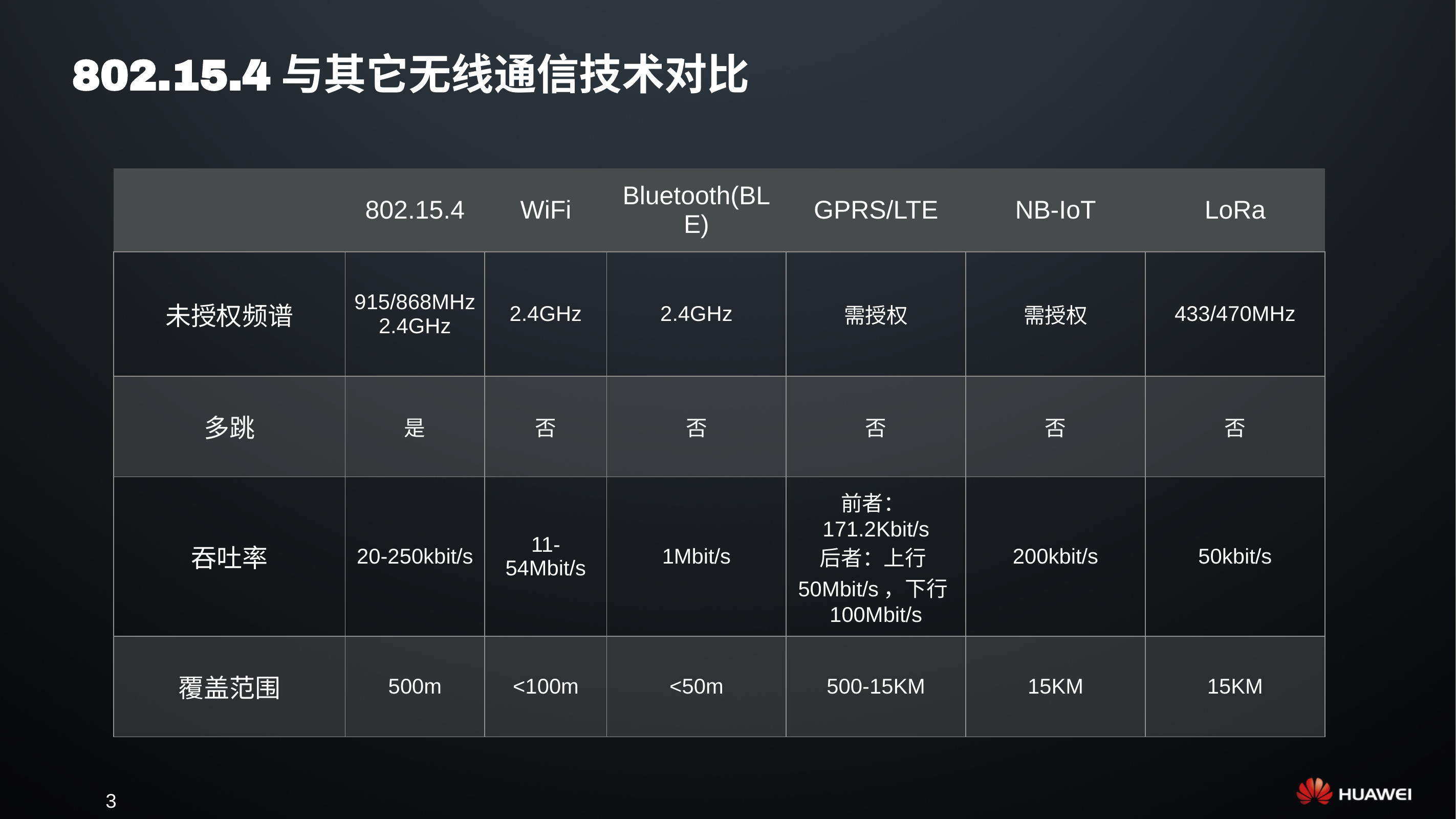

# 802.15.4与其它无线通信技术对比
|  | 802.15.4 | WiFi | Bluetooth(BLE) | GPRS/LTE | NB-IoT | LoRa |
| --- | --- | --- | --- | --- | --- | --- |
| 未授权频谱 | 915/868MHz 2.4GHz | 2.4GHz | 2.4GHz | 需授权 | 需授权 | 433/470MHz |
| 多跳 | 是 | 否 | 否 | 否 | 否 | 否 |
| 吞吐率 | 20-250kbit/s | 11-54Mbit/s | 1Mbit/s | 前者：171.2Kbit/s 后者：上行50Mbit/s，下行100Mbit/s | 200kbit/s | 50kbit/s |
| 覆盖范围 | 500m | <100m | <50m | 500-15KM | 15KM | 15KM |